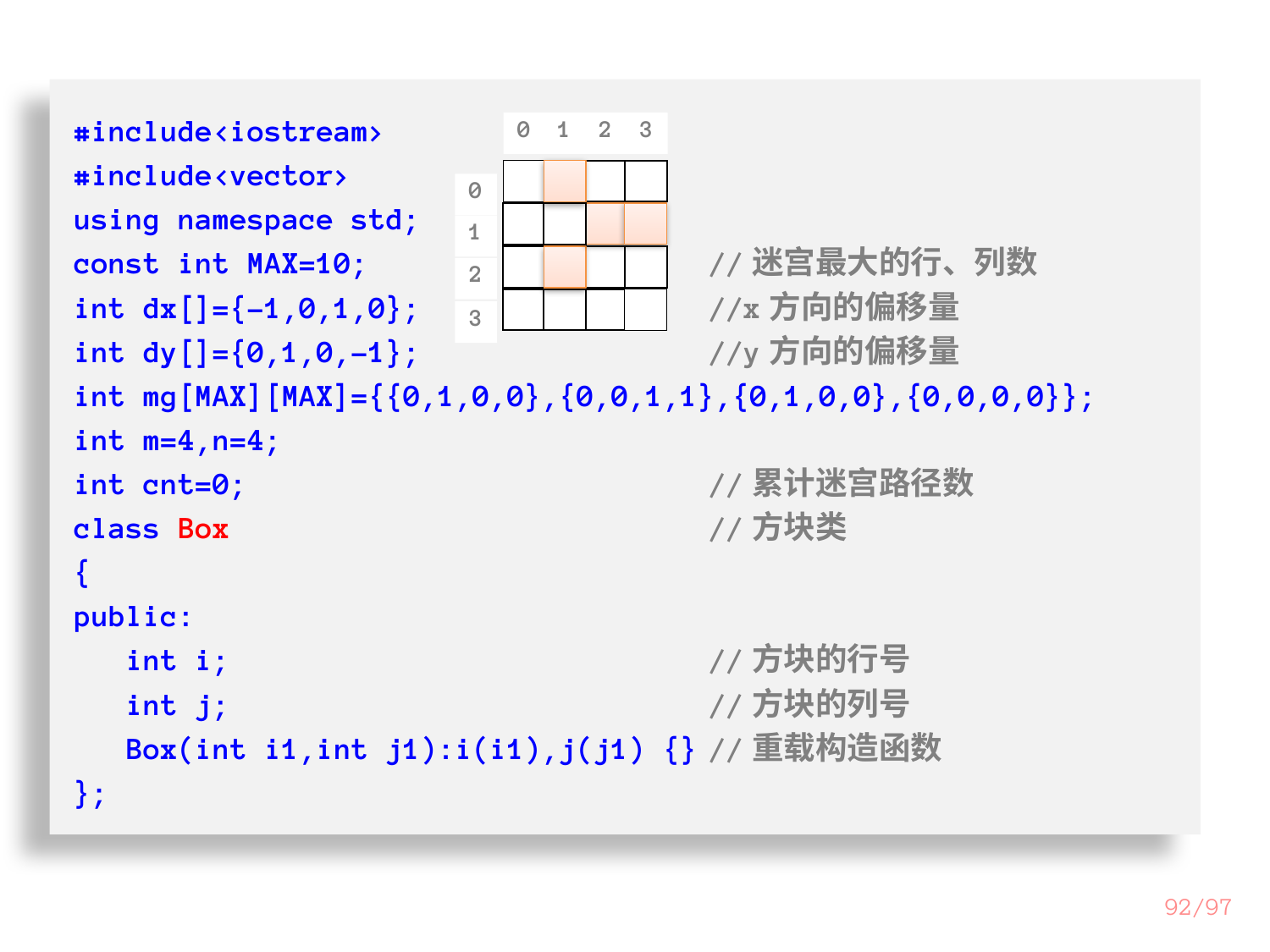

#include<iostream>
#include<vector>
using namespace std;
const int MAX=10;			//迷宫最大的行、列数
int dx[]={-1,0,1,0};			//x方向的偏移量
int dy[]={0,1,0,-1}; 			//y方向的偏移量
int mg[MAX][MAX]={{0,1,0,0},{0,0,1,1},{0,1,0,0},{0,0,0,0}};
int m=4,n=4;
int cnt=0;				//累计迷宫路径数
class Box				//方块类
{
public:
   int i;				//方块的行号
   int j;				//方块的列号
   Box(int i1,int j1):i(i1),j(j1) {}	//重载构造函数
};
0
1
2
3

0

1

2

3
92/97